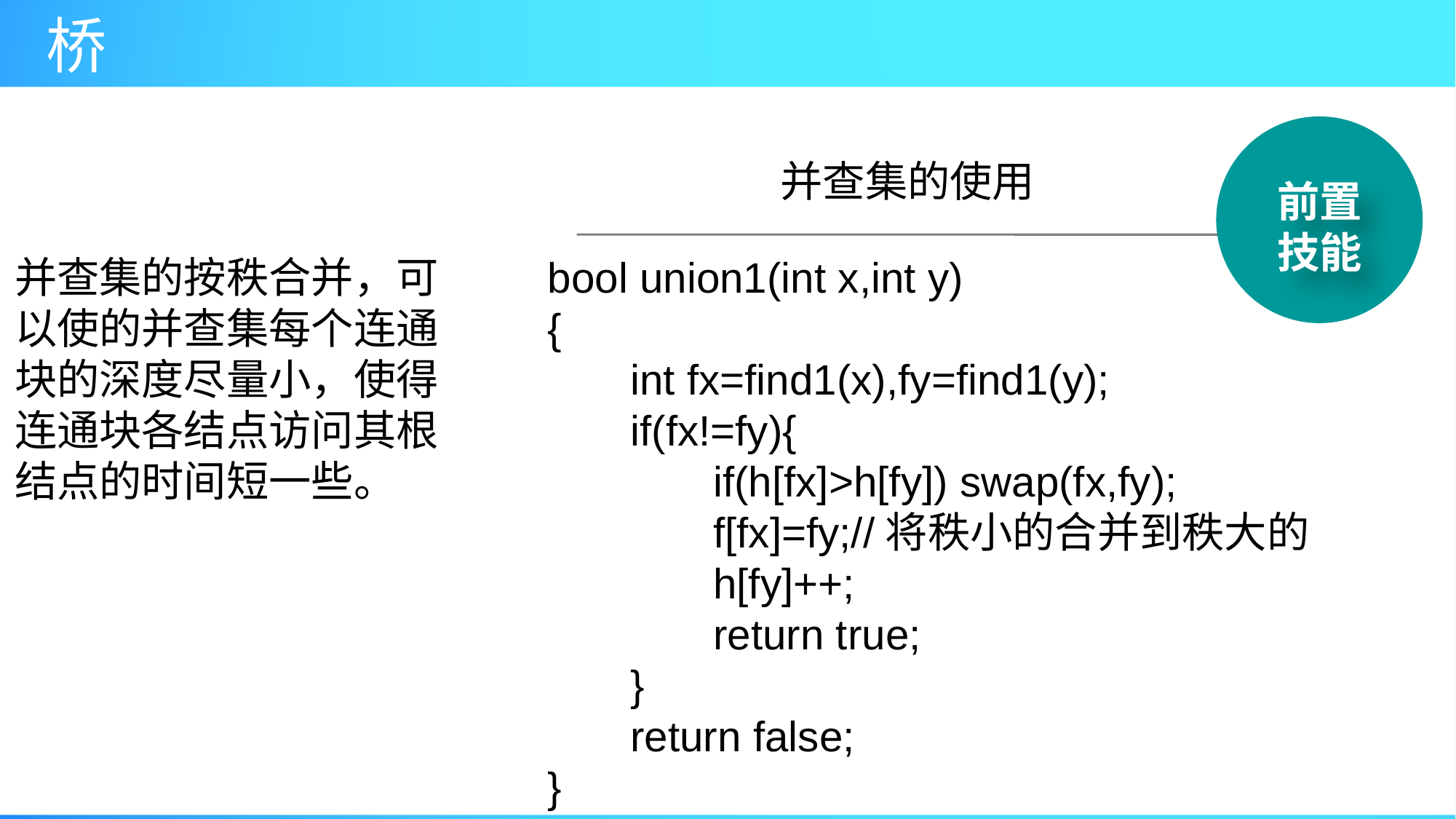

前置
技能
并查集的使用
并查集的按秩合并，可以使的并查集每个连通块的深度尽量小，使得连通块各结点访问其根结点的时间短一些。
bool union1(int x,int y)
{
       int fx=find1(x),fy=find1(y);
       if(fx!=fy){
              if(h[fx]>h[fy]) swap(fx,fy);
              f[fx]=fy;//将秩小的合并到秩大的
              h[fy]++;
              return true;
       }
       return false;
}